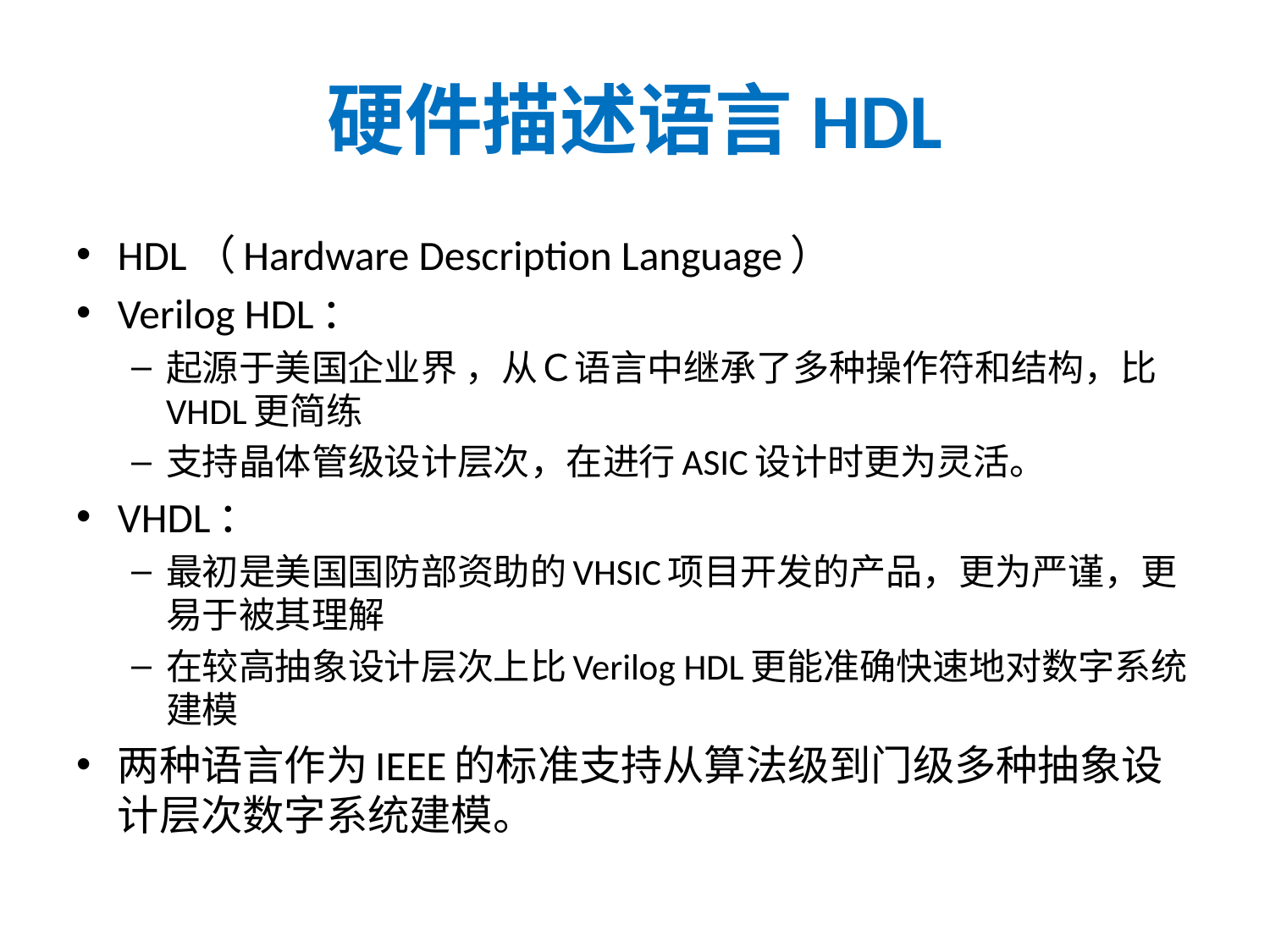

# 硬件描述语言HDL
HDL（Hardware Description Language）
Verilog HDL：
起源于美国企业界 ，从Ｃ语言中继承了多种操作符和结构，比VHDL更简练
支持晶体管级设计层次，在进行ASIC设计时更为灵活。
VHDL：
最初是美国国防部资助的VHSIC项目开发的产品，更为严谨，更易于被其理解
在较高抽象设计层次上比Verilog HDL更能准确快速地对数字系统建模
两种语言作为IEEE的标准支持从算法级到门级多种抽象设计层次数字系统建模。